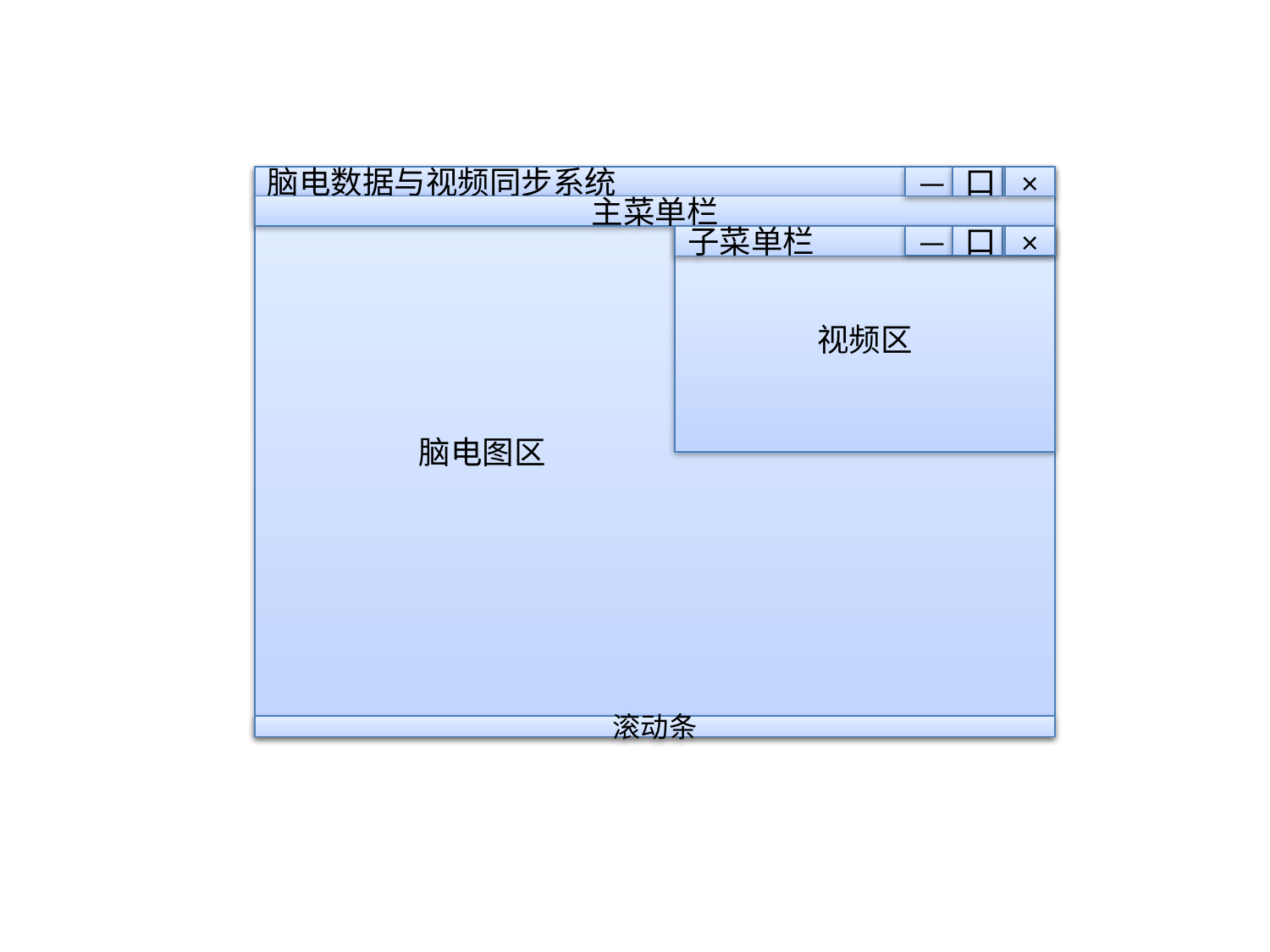

脑电图区
脑电数据与视频同步系统
—
口
×
主菜单栏
视频区
子菜单栏
—
口
×
滚动条